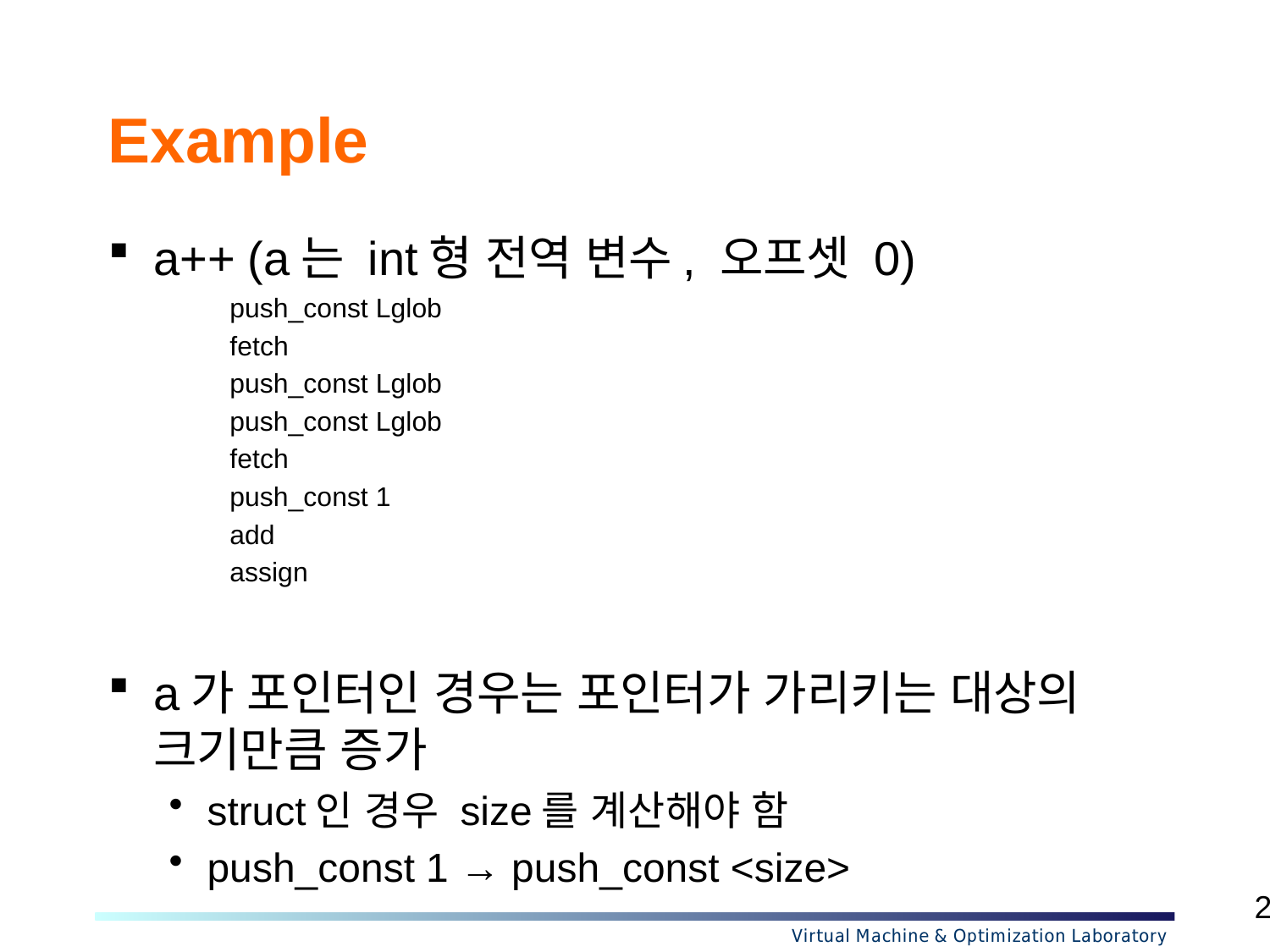

# Example
a++ (a는 int형 전역 변수, 오프셋 0)
	push_const Lglob
	fetch
	push_const Lglob
	push_const Lglob
	fetch
	push_const 1
	add
	assign

a가 포인터인 경우는 포인터가 가리키는 대상의 크기만큼 증가
struct인 경우 size를 계산해야 함
push_const 1 → push_const <size>